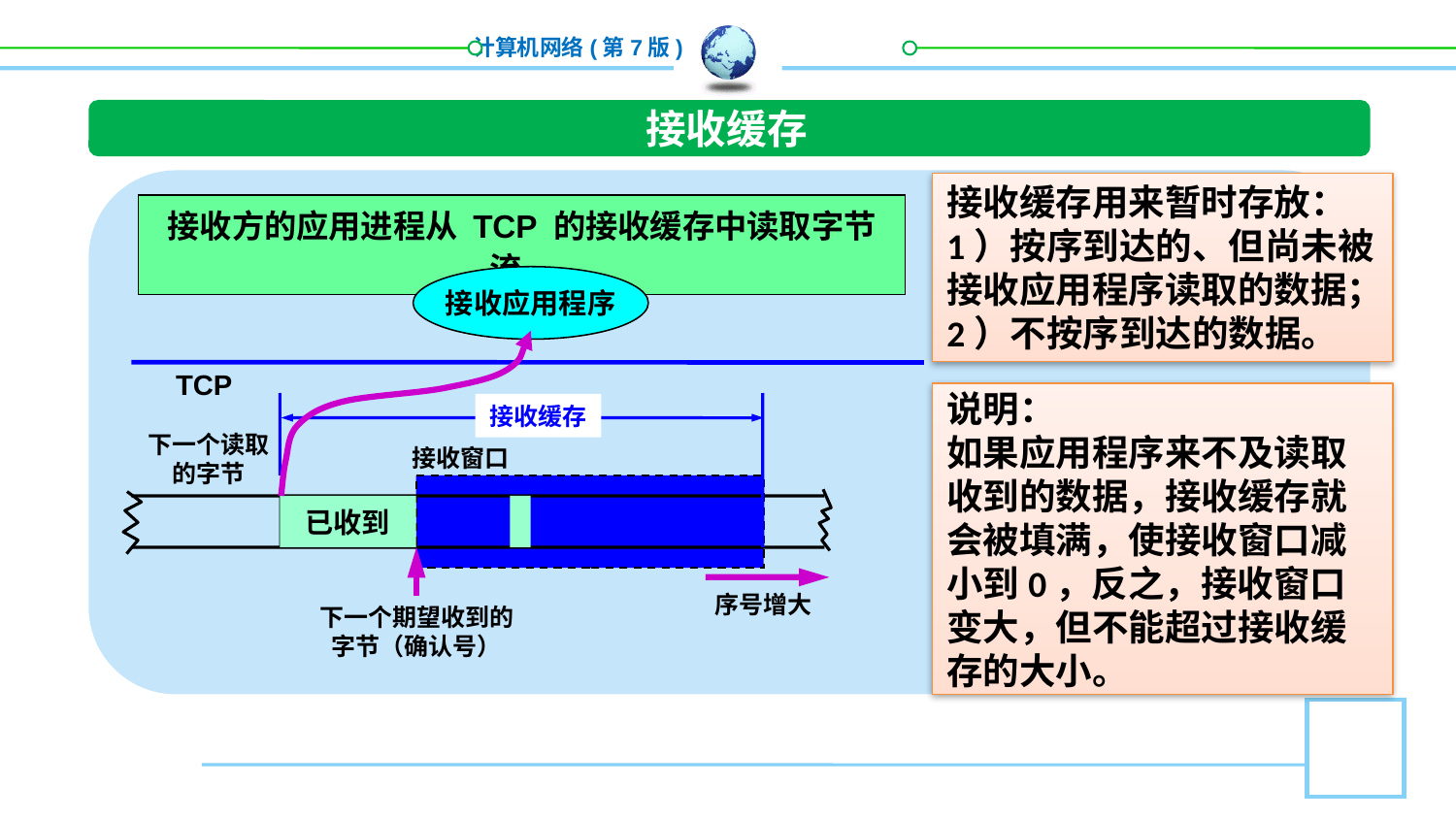

接收缓存

接收缓存用来暂时存放：
1）按序到达的、但尚未被接收应用程序读取的数据；
2）不按序到达的数据。
接收方的应用进程从 TCP 的接收缓存中读取字节流。
接收应用程序

TCP

接收缓存

下一个读取
的字节
接收窗口

已收到

序号增大
下一个期望收到的
字节（确认号）

说明：
如果应用程序来不及读取收到的数据，接收缓存就会被填满，使接收窗口减小到0，反之，接收窗口变大，但不能超过接收缓存的大小。